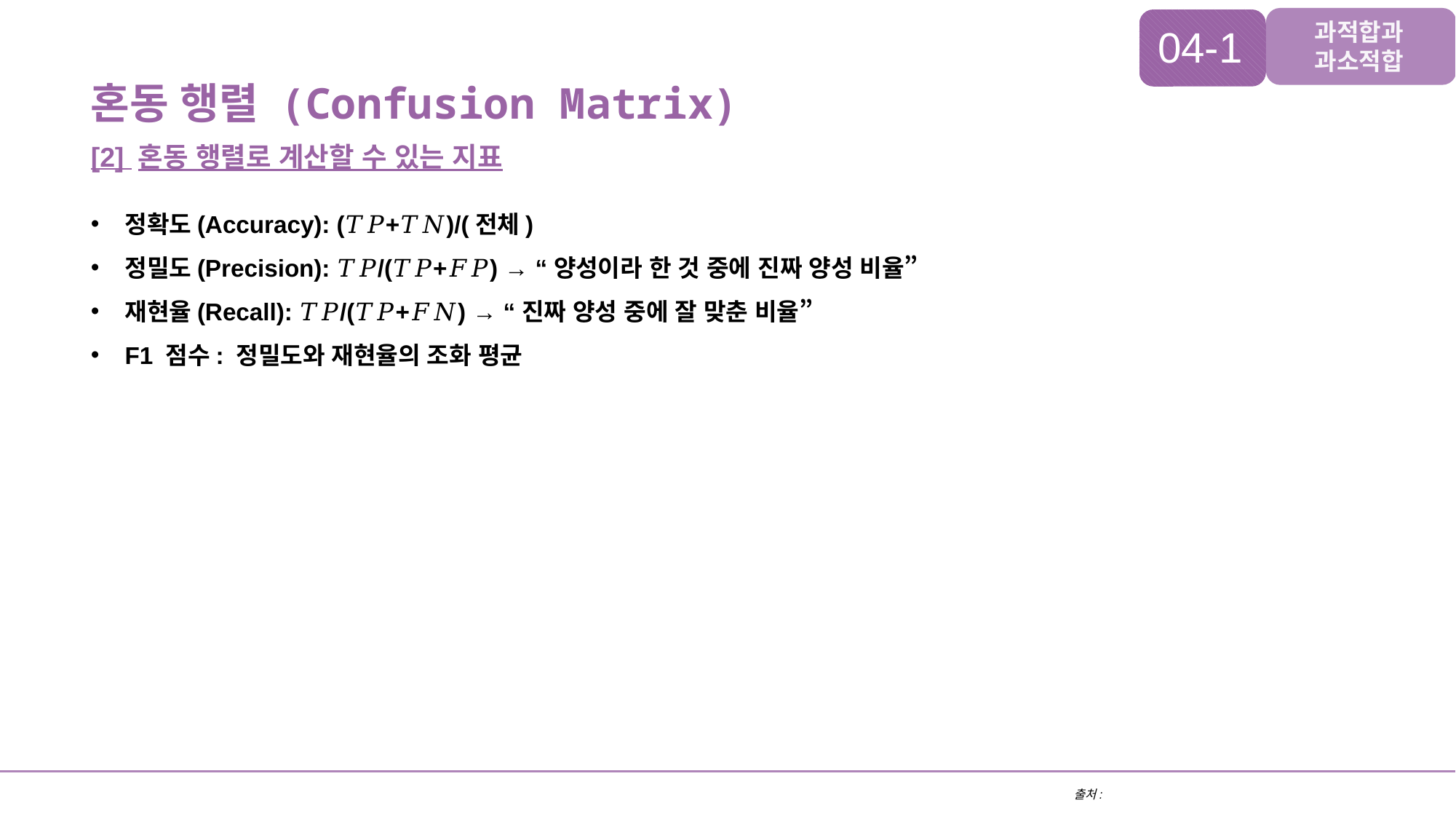

과적합과 과소적합
04-1
혼동 행렬 (Confusion Matrix)
[2] 혼동 행렬로 계산할 수 있는 지표
정확도(Accuracy): (𝑇𝑃+𝑇𝑁)/(전체)
정밀도(Precision): 𝑇𝑃/(𝑇𝑃+𝐹𝑃) → “양성이라 한 것 중에 진짜 양성 비율”
재현율(Recall): 𝑇𝑃/(𝑇𝑃+𝐹𝑁) → “진짜 양성 중에 잘 맞춘 비율”
F1 점수: 정밀도와 재현율의 조화 평균
출처: